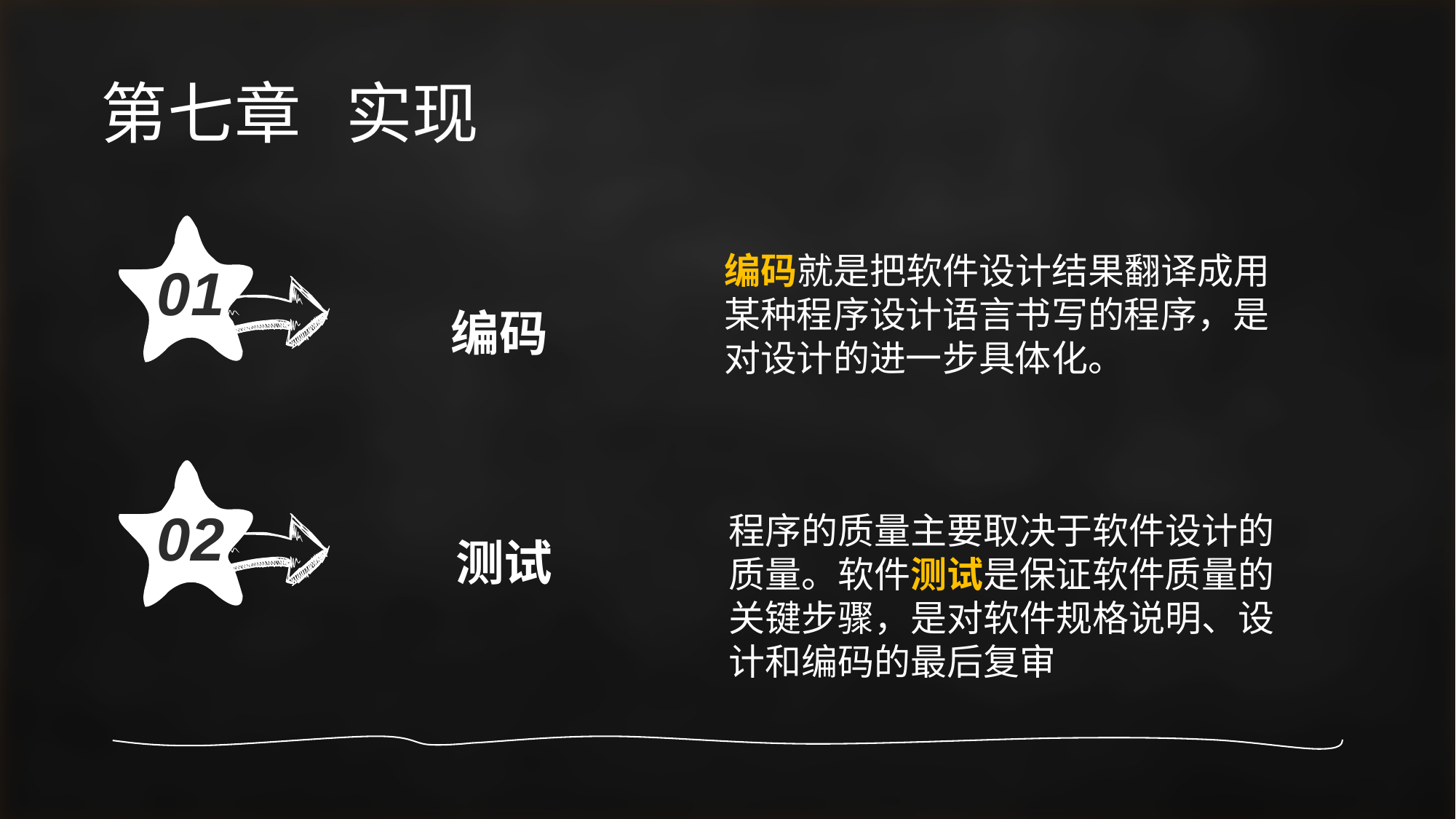

# 第七章   实现
01
编码就是把软件设计结果翻译成用某种程序设计语言书写的程序，是对设计的进一步具体化。
编码

02
测试
程序的质量主要取决于软件设计的质量。软件测试是保证软件质量的关键步骤，是对软件规格说明、设计和编码的最后复审